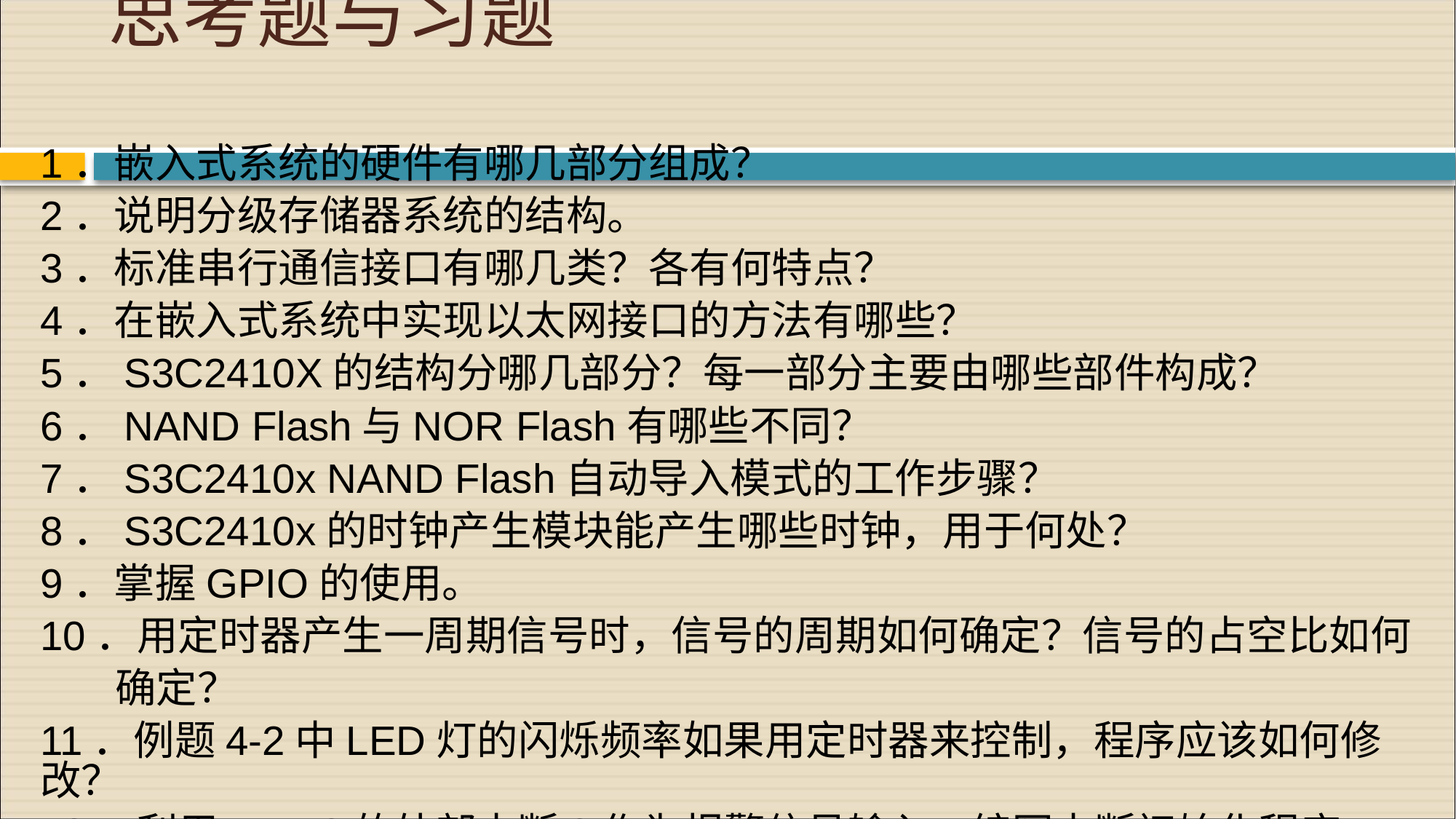

# 思考题与习题
1．嵌入式系统的硬件有哪几部分组成？
2．说明分级存储器系统的结构。
3．标准串行通信接口有哪几类？各有何特点？
4．在嵌入式系统中实现以太网接口的方法有哪些？
5．S3C2410X的结构分哪几部分？每一部分主要由哪些部件构成？
6．NAND Flash与NOR Flash有哪些不同？
7．S3C2410x NAND Flash自动导入模式的工作步骤？
8．S3C2410x的时钟产生模块能产生哪些时钟，用于何处？
9．掌握GPIO的使用。
10．用定时器产生一周期信号时，信号的周期如何确定？信号的占空比如何
       确定？
11．例题4-2中LED灯的闪烁频率如果用定时器来控制，程序应该如何修改？
12．利用ARM9的外部中断0作为报警信号输入，编写中断初始化程序。